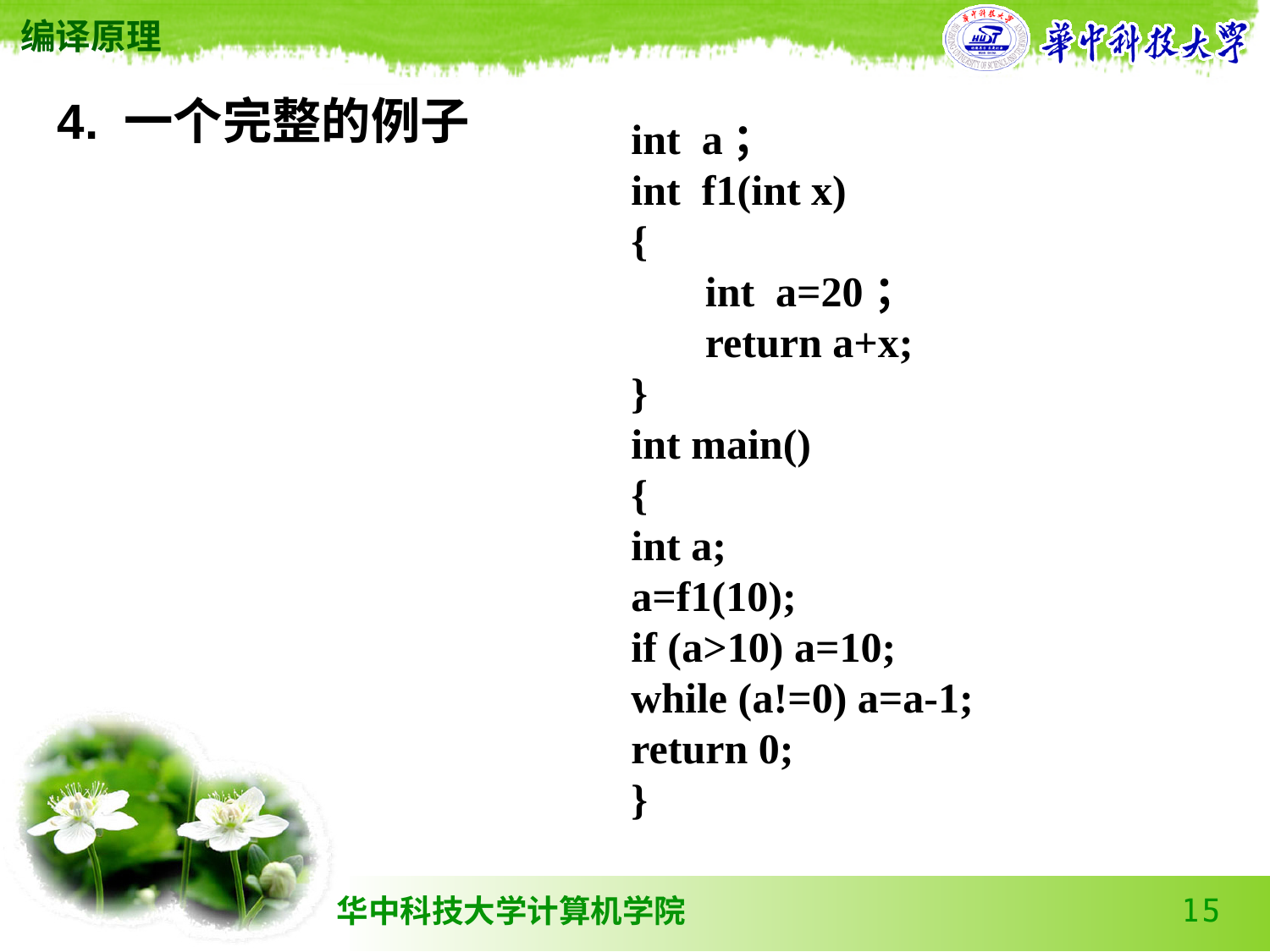

4. 一个完整的例子
int  a；
int  f1(int x)
{
       int  a=20；
       return a+x;
}
int main()
{
int a;
a=f1(10);
if (a>10) a=10;
while (a!=0) a=a-1;
return 0;
}
15